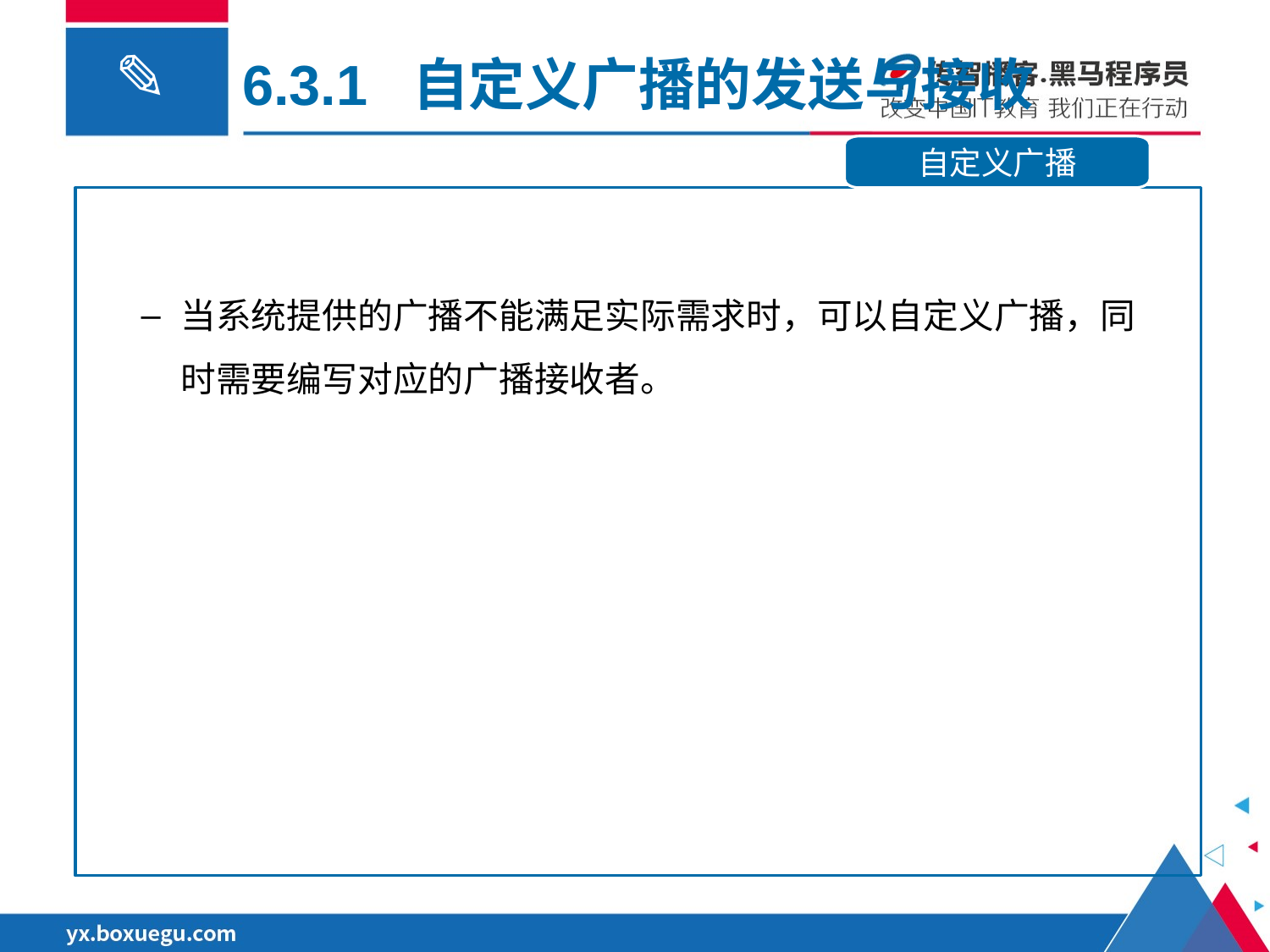

6.3.1  自定义广播的发送与接收

自定义广播

当系统提供的广播不能满足实际需求时，可以自定义广播，同时需要编写对应的广播接收者。